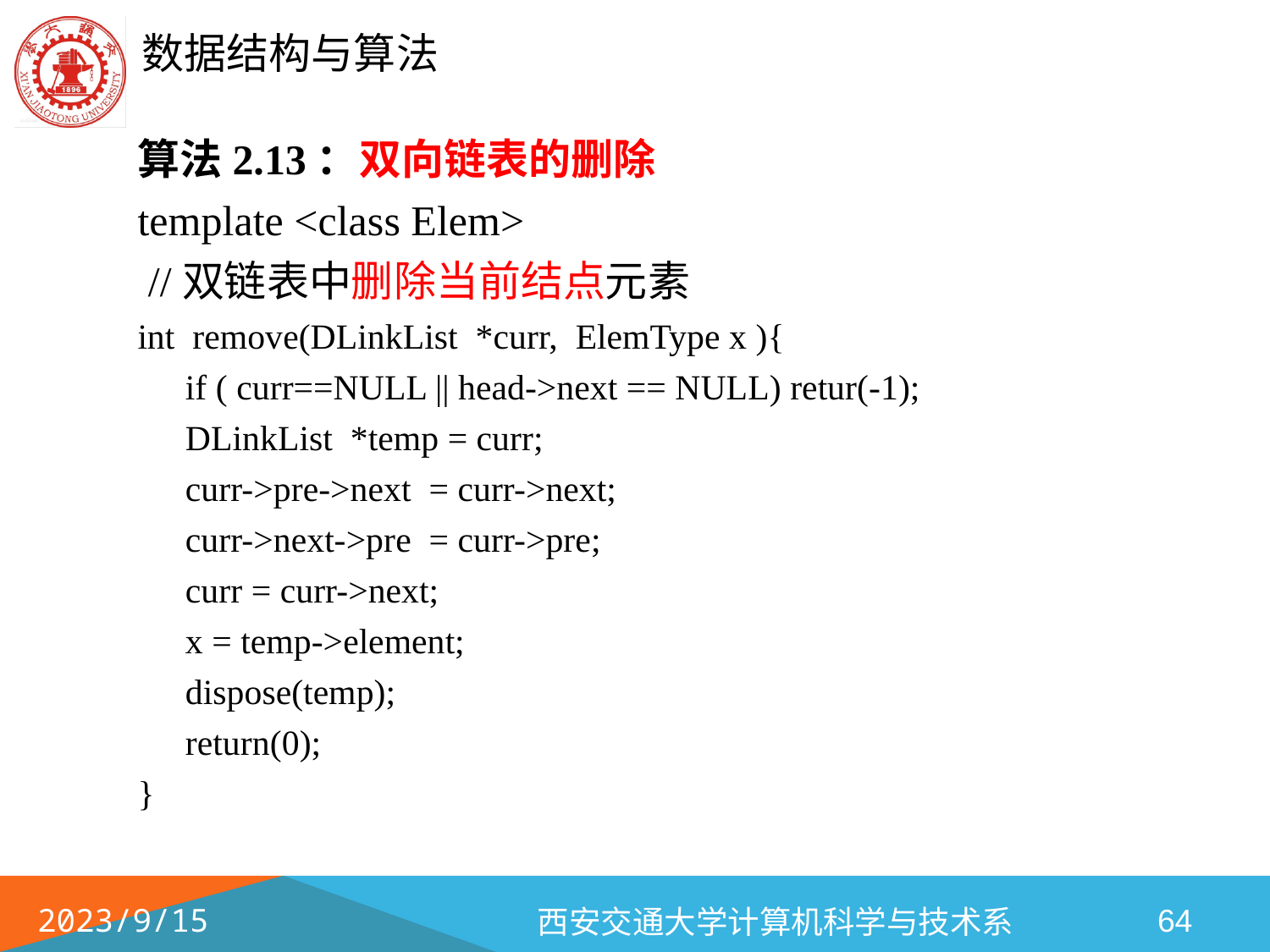

算法2.13：双向链表的删除
template <class Elem>
 //双链表中删除当前结点元素
int  remove(DLinkList  *curr,  ElemType x ){
	if ( curr==NULL || head->next == NULL) retur(-1);
	DLinkList  *temp = curr;
	curr->pre->next  = curr->next;
	curr->next->pre  = curr->pre;
	curr = curr->next;
	x = temp->element;
	dispose(temp);
	return(0);
}